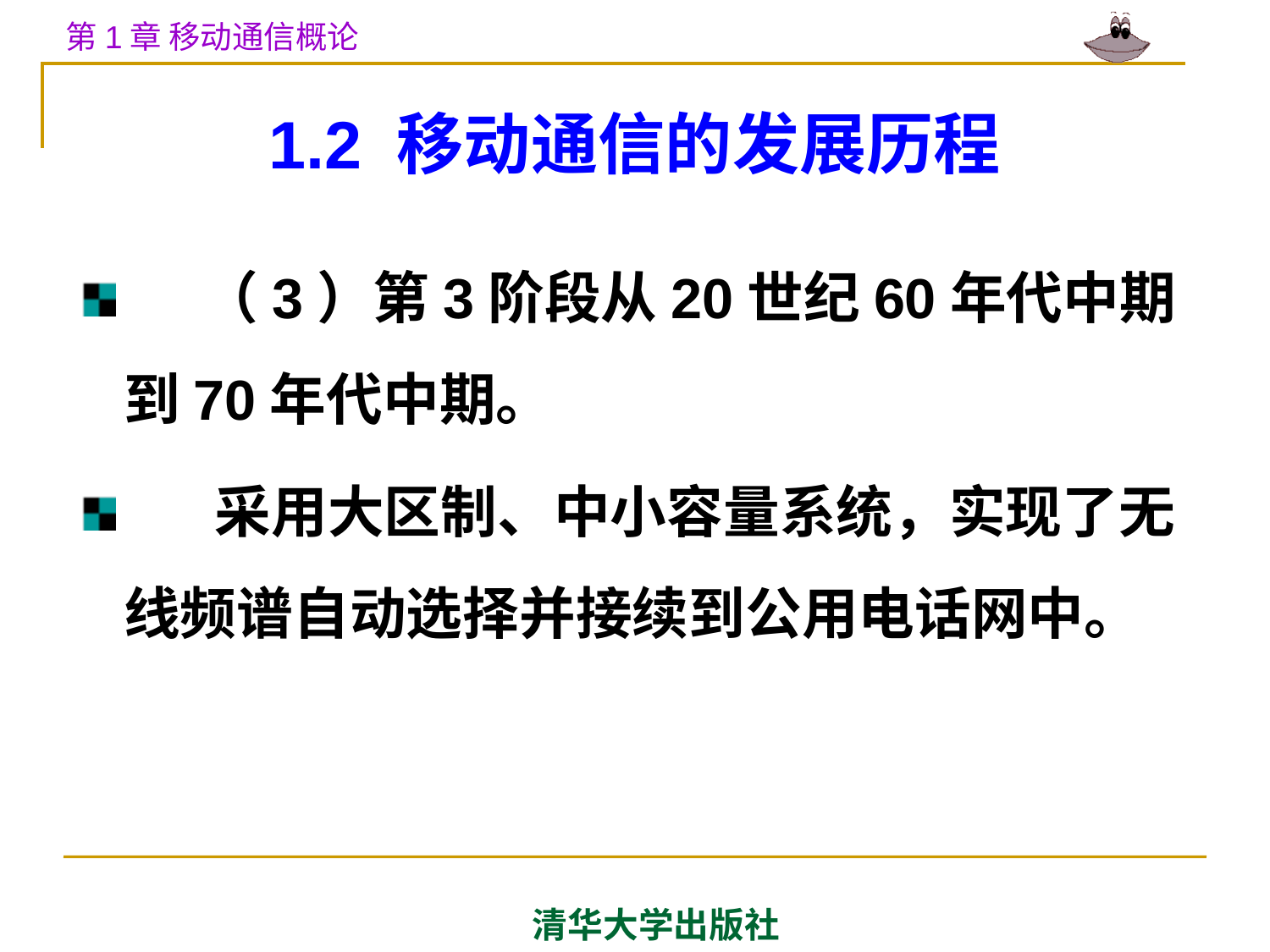

# 1.2 移动通信的发展历程
     （3）第3阶段从20世纪60年代中期到70年代中期。
      采用大区制、中小容量系统，实现了无线频谱自动选择并接续到公用电话网中。